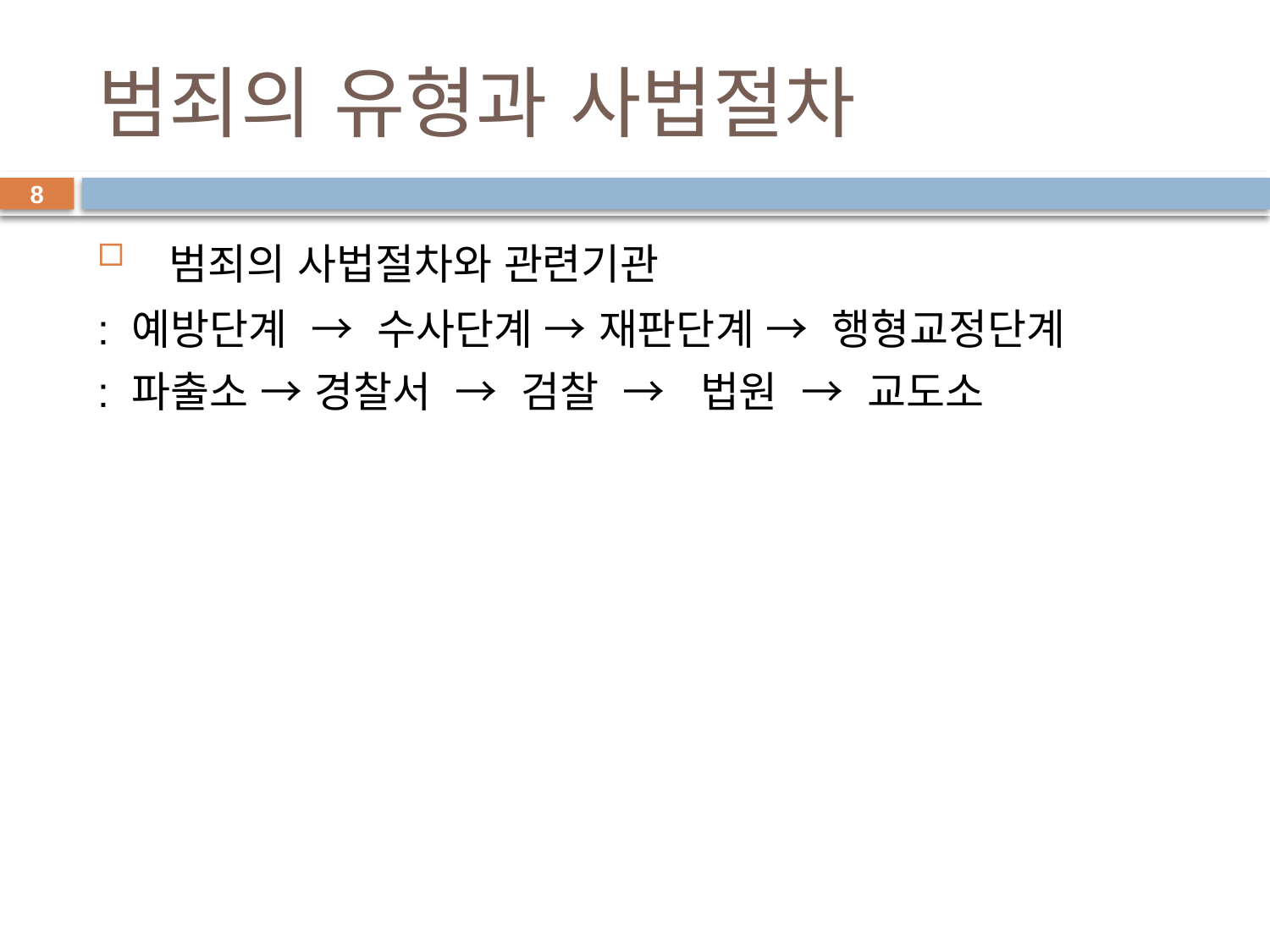

# 범죄의 유형과 사법절차
8
 범죄의 사법절차와 관련기관
: 예방단계  →  수사단계 → 재판단계 →  행형교정단계
: 파출소 → 경찰서  →  검찰  →   법원  →  교도소